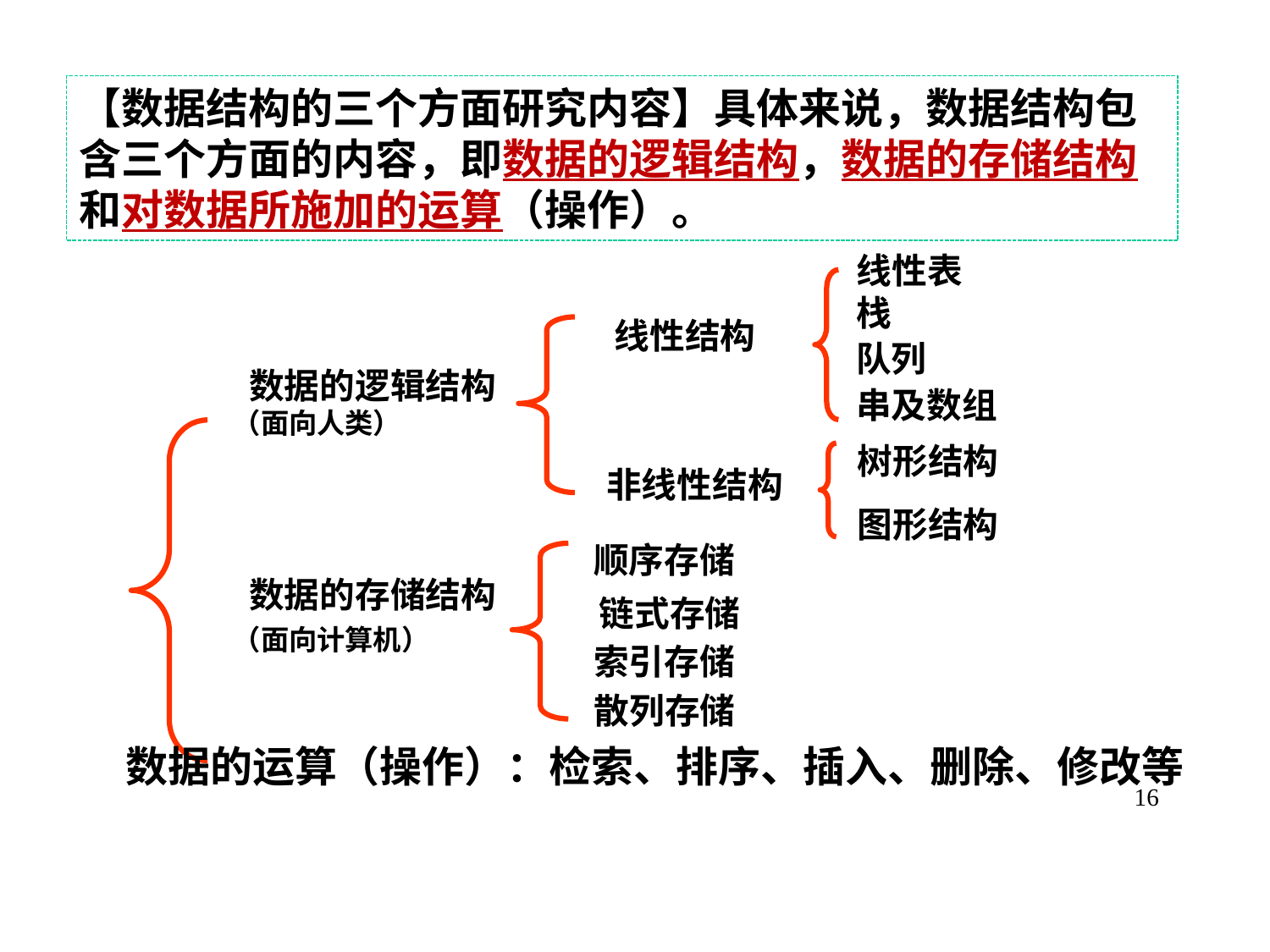

【数据结构的三个方面研究内容】具体来说，数据结构包含三个方面的内容，即数据的逻辑结构，数据的存储结构和对数据所施加的运算（操作）。
线性表

栈
 线性结构

队列
 数据的逻辑结构
（面向人类）
串及数组

树形结构

 非线性结构
图形结构
顺序存储

 数据的存储结构
（面向计算机）
链式存储
索引存储
散列存储
数据的运算（操作）：检索、排序、插入、删除、修改等
16